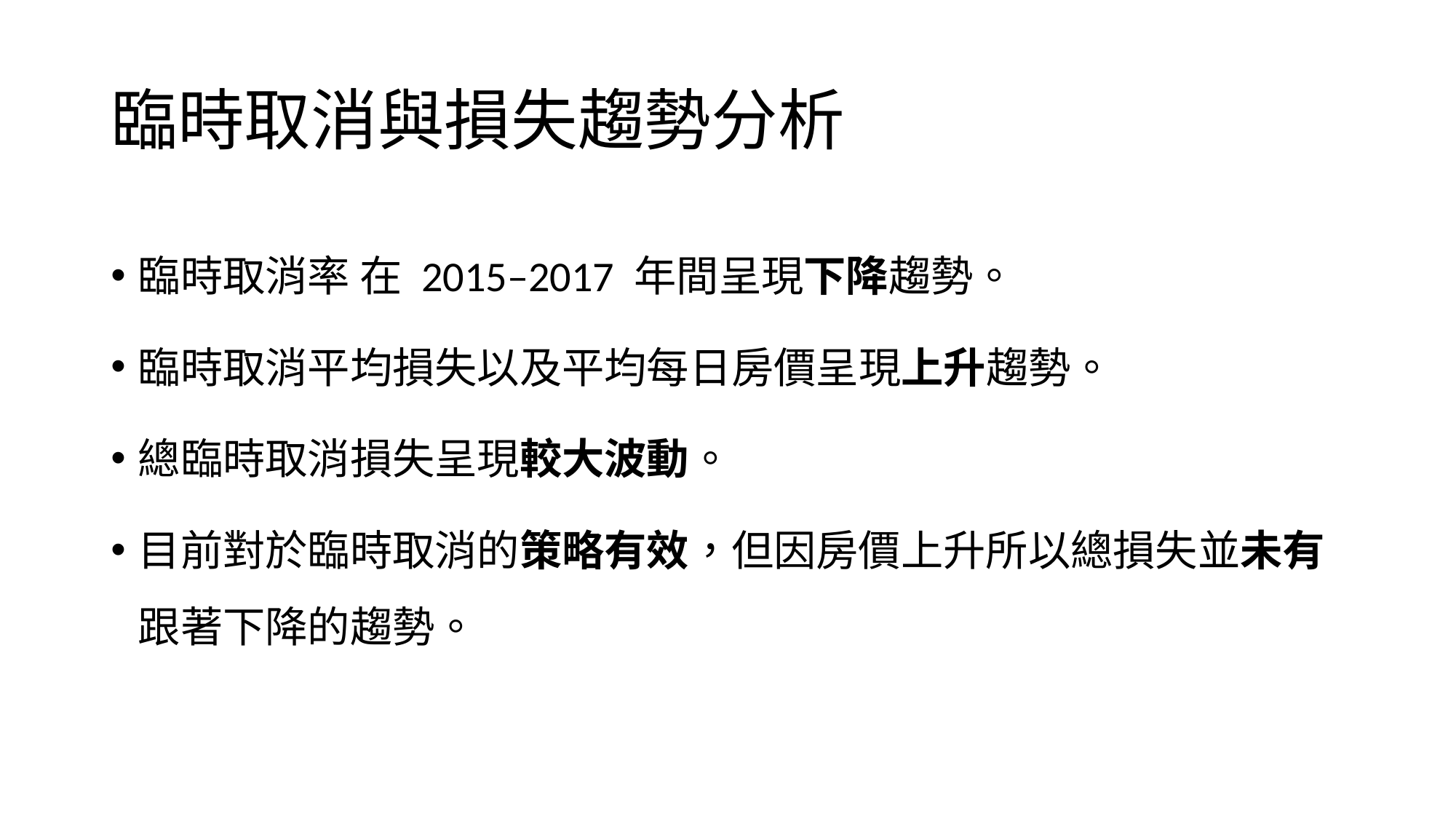

# 臨時取消與損失趨勢分析
臨時取消率 在 2015–2017 年間呈現下降趨勢。
臨時取消平均損失以及平均每日房價呈現上升趨勢。
總臨時取消損失呈現較大波動。
目前對於臨時取消的策略有效，但因房價上升所以總損失並未有跟著下降的趨勢。